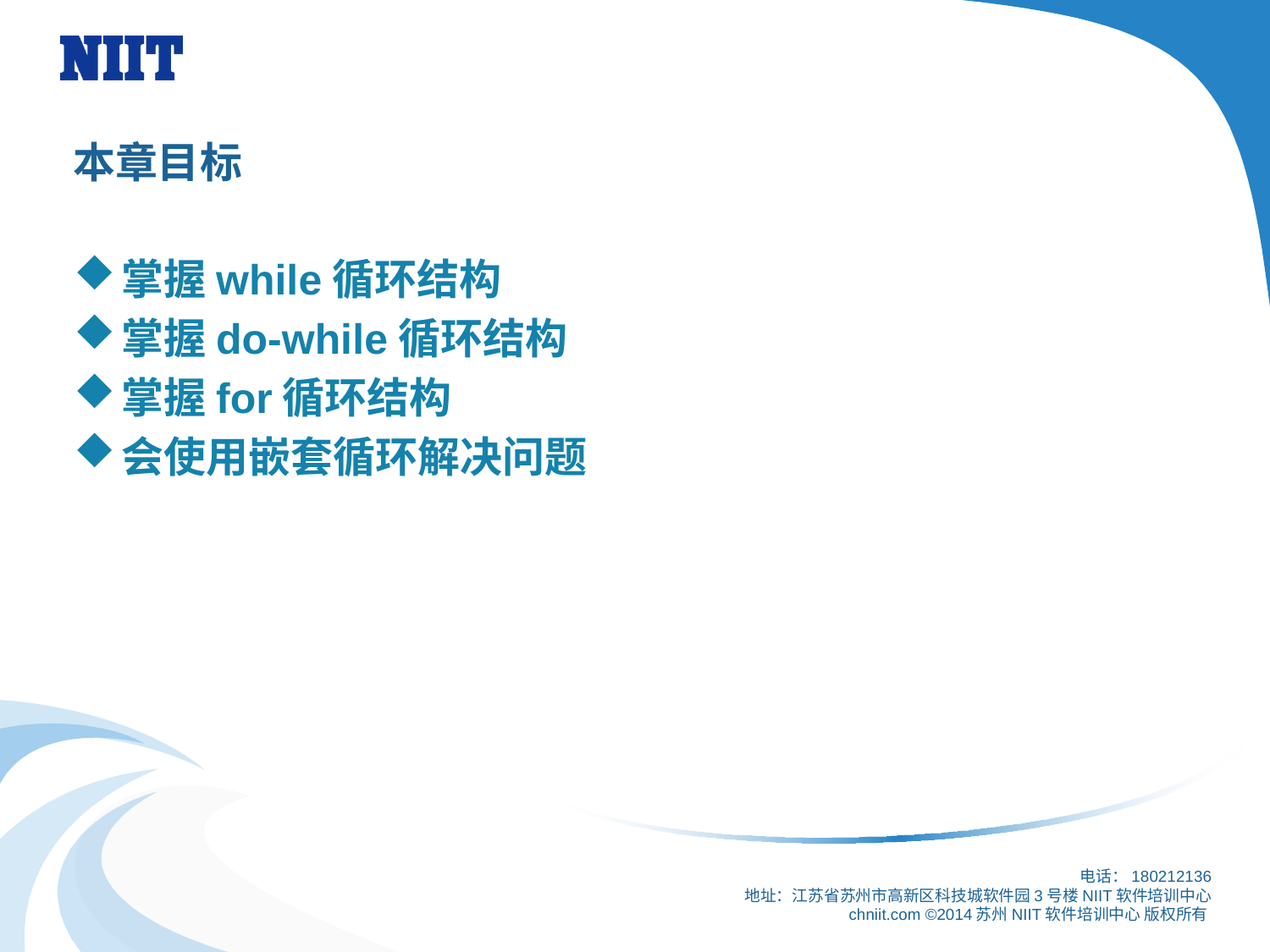

# 本章目标
掌握while循环结构
掌握do-while循环结构
掌握for循环结构
会使用嵌套循环解决问题